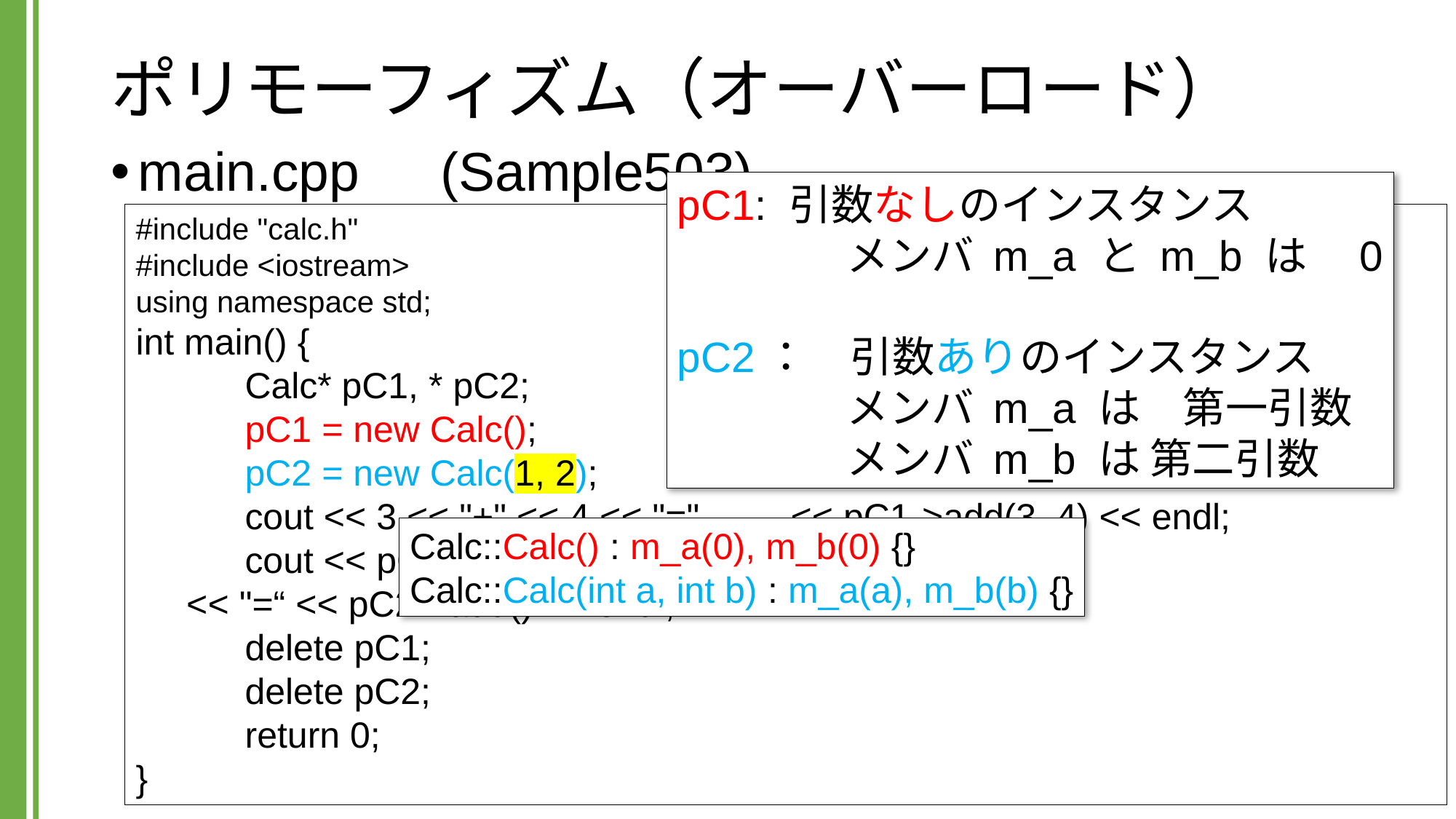

# ポリモーフィズム（オーバーロード）
main.cpp　(Sample503)

pC1: 引数なしのインスタンス
　　　　メンバ m_a と m_b は　0
pC2：　引数ありのインスタンス
　　　　メンバ m_a は　第一引数
　　　　メンバ m_b は 第二引数
#include "calc.h"
#include <iostream>
using namespace std;
int main() {
	Calc* pC1, * pC2;
	pC1 = new Calc();
	pC2 = new Calc(1, 2);
	cout << 3 << "+" << 4 << "="	<< pC1->add(3, 4) << endl;
	cout << pC2->getA() << “+”	<< pC2->getB()
     << "=“ << pC2->add() << endl;
	delete pC1;
	delete pC2;
	return 0;
}
Calc::Calc() : m_a(0), m_b(0) {}
Calc::Calc(int a, int b) : m_a(a), m_b(b) {}